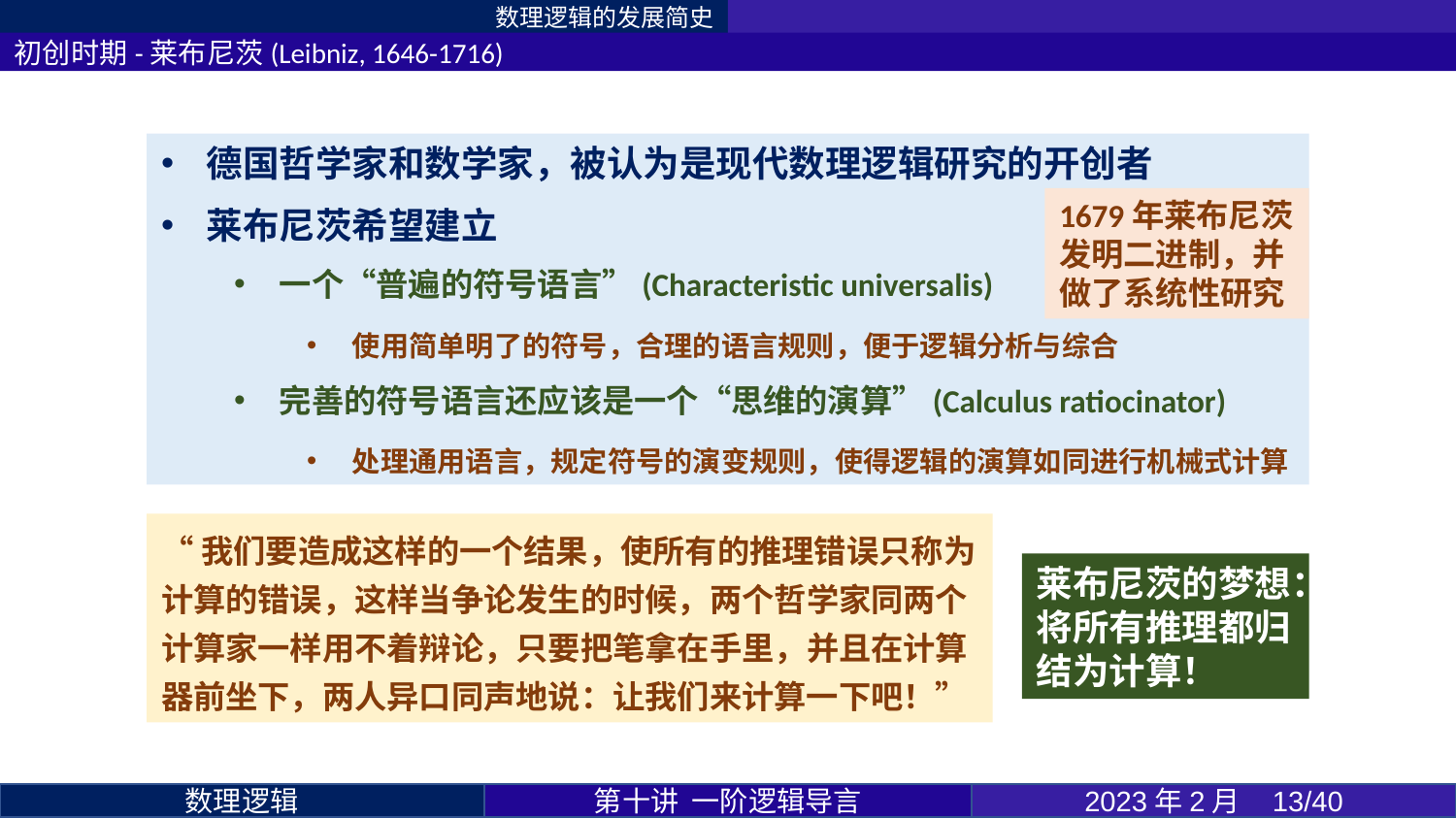

数理逻辑的发展简史
初创时期-莱布尼茨(Leibniz, 1646-1716)
德国哲学家和数学家，被认为是现代数理逻辑研究的开创者
莱布尼茨希望建立
一个“普遍的符号语言”(Characteristic universalis)
使用简单明了的符号，合理的语言规则，便于逻辑分析与综合
完善的符号语言还应该是一个“思维的演算”(Calculus ratiocinator)
处理通用语言，规定符号的演变规则，使得逻辑的演算如同进行机械式计算
1679年莱布尼茨发明二进制，并做了系统性研究
“我们要造成这样的一个结果，使所有的推理错误只称为计算的错误，这样当争论发生的时候，两个哲学家同两个计算家一样用不着辩论，只要把笔拿在手里，并且在计算器前坐下，两人异口同声地说：让我们来计算一下吧！”
莱布尼茨的梦想：将所有推理都归结为计算！
第十讲  一阶逻辑导言
2023年2月    13/40
数理逻辑